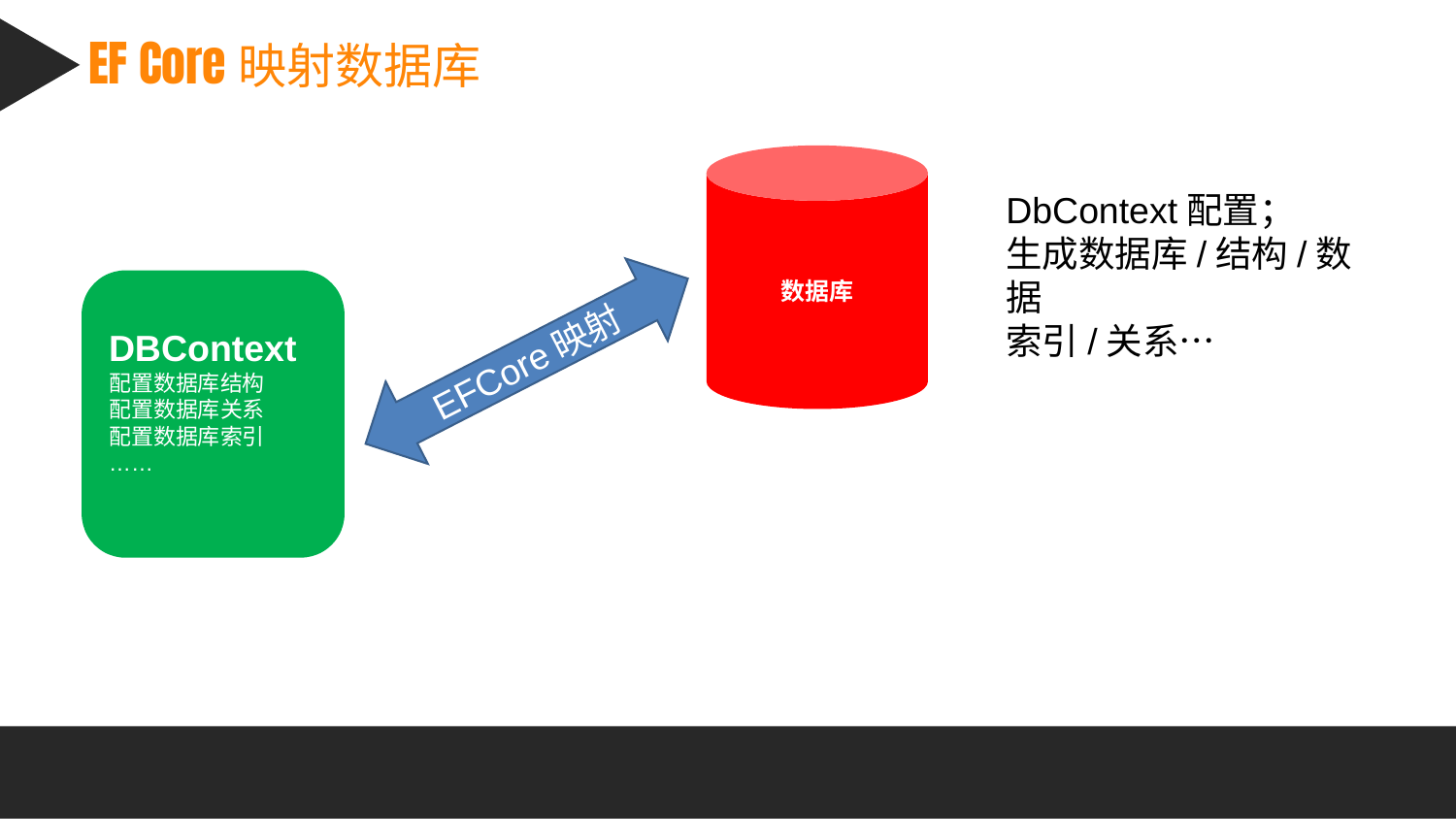

EF Core映射数据库
数据库
DbContext配置；
生成数据库/结构/数据
索引/关系…
DBContext
配置数据库结构
配置数据库关系
配置数据库索引
……

EFCore映射